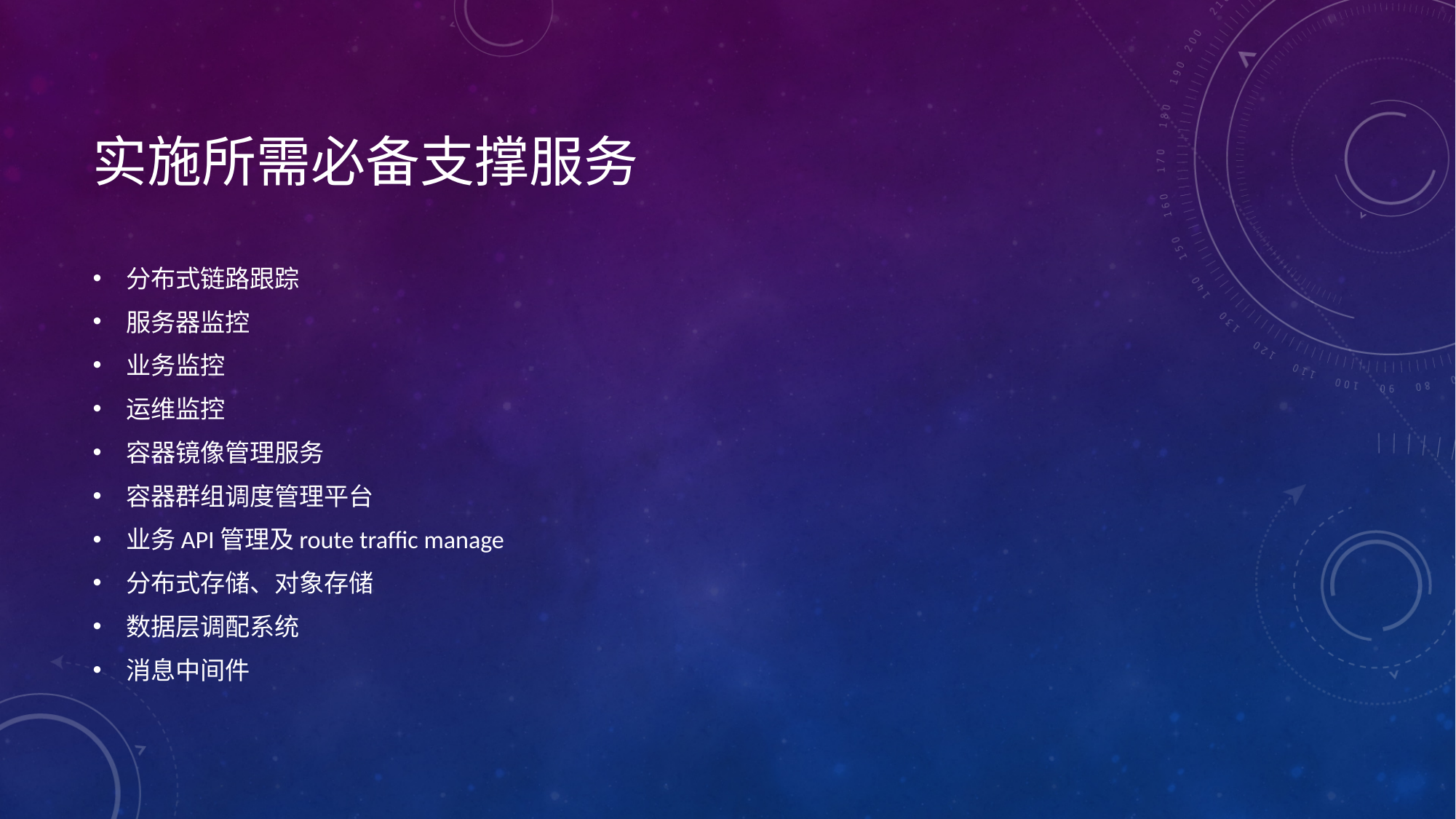

# 实施所需必备支撑服务
分布式链路跟踪
服务器监控
业务监控
运维监控
容器镜像管理服务
容器群组调度管理平台
业务API管理及route traffic manage
分布式存储、对象存储
数据层调配系统
消息中间件